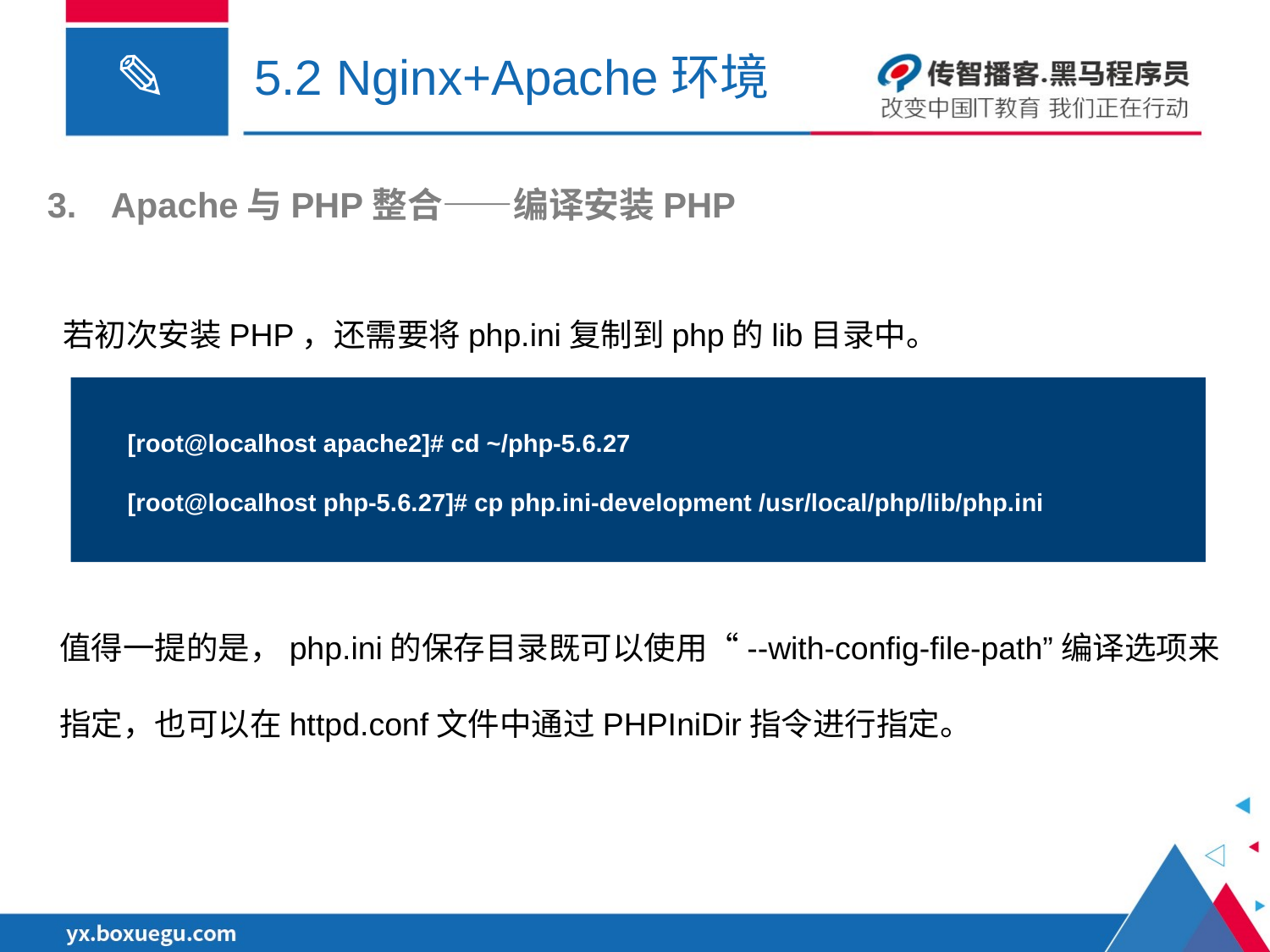

# 5.2 Nginx+Apache环境
Apache与PHP整合——编译安装PHP
若初次安装PHP，还需要将php.ini复制到php的lib目录中。

[root@localhost apache2]# cd ~/php-5.6.27
[root@localhost php-5.6.27]# cp php.ini-development /usr/local/php/lib/php.ini
值得一提的是，php.ini的保存目录既可以使用“--with-config-file-path”编译选项来指定，也可以在httpd.conf文件中通过PHPIniDir指令进行指定。